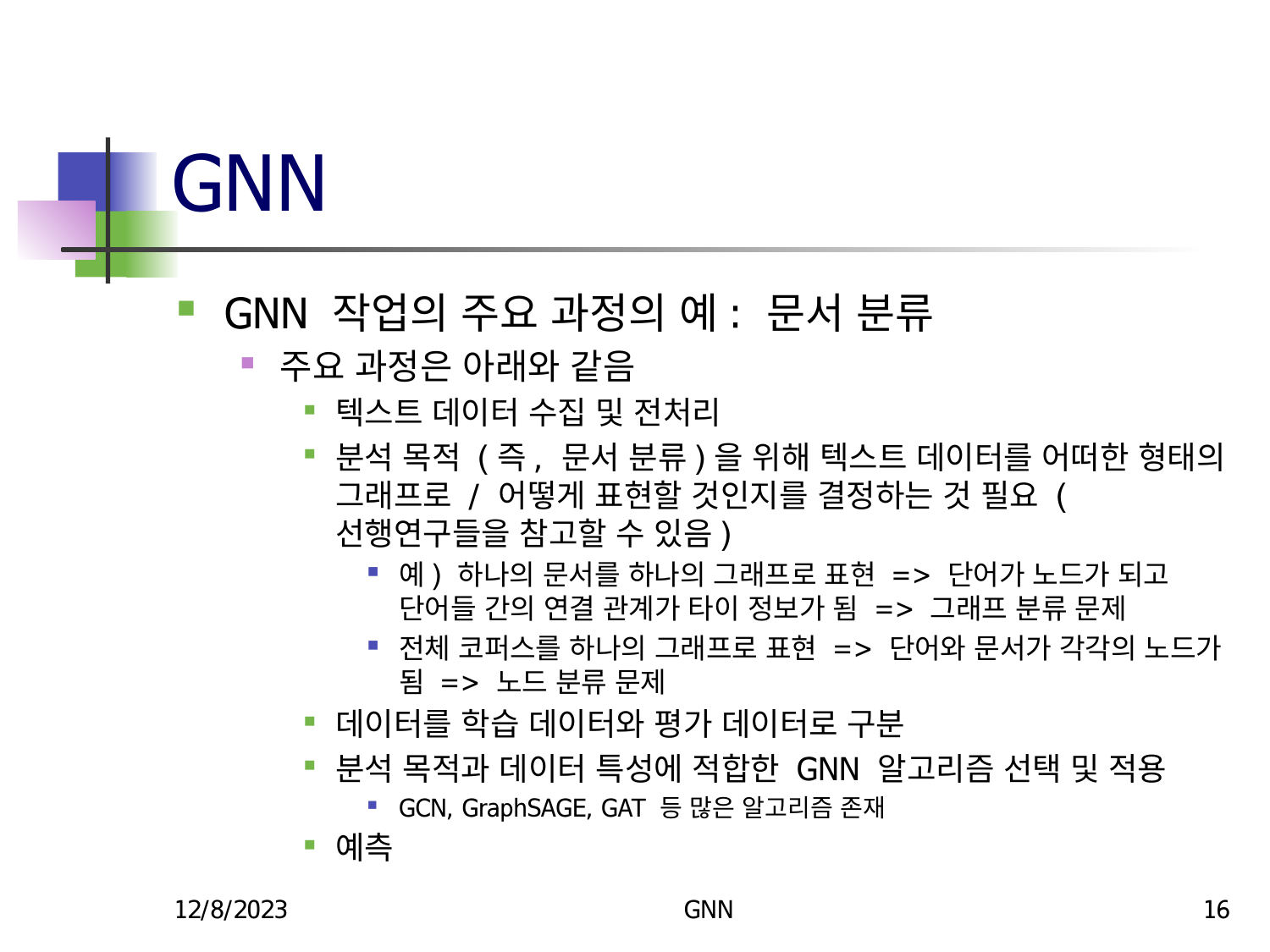

# GNN
GNN 작업의 주요 과정의 예: 문서 분류
주요 과정은 아래와 같음
텍스트 데이터 수집 및 전처리
분석 목적 (즉, 문서 분류)을 위해 텍스트 데이터를 어떠한 형태의 그래프로 / 어떻게 표현할 것인지를 결정하는 것 필요 (선행연구들을 참고할 수 있음)
예) 하나의 문서를 하나의 그래프로 표현 => 단어가 노드가 되고 단어들 간의 연결 관계가 타이 정보가 됨 => 그래프 분류 문제
전체 코퍼스를 하나의 그래프로 표현 => 단어와 문서가 각각의 노드가 됨 => 노드 분류 문제
데이터를 학습 데이터와 평가 데이터로 구분
분석 목적과 데이터 특성에 적합한 GNN 알고리즘 선택 및 적용
GCN, GraphSAGE, GAT 등 많은 알고리즘 존재
예측
12/8/2023
GNN
16